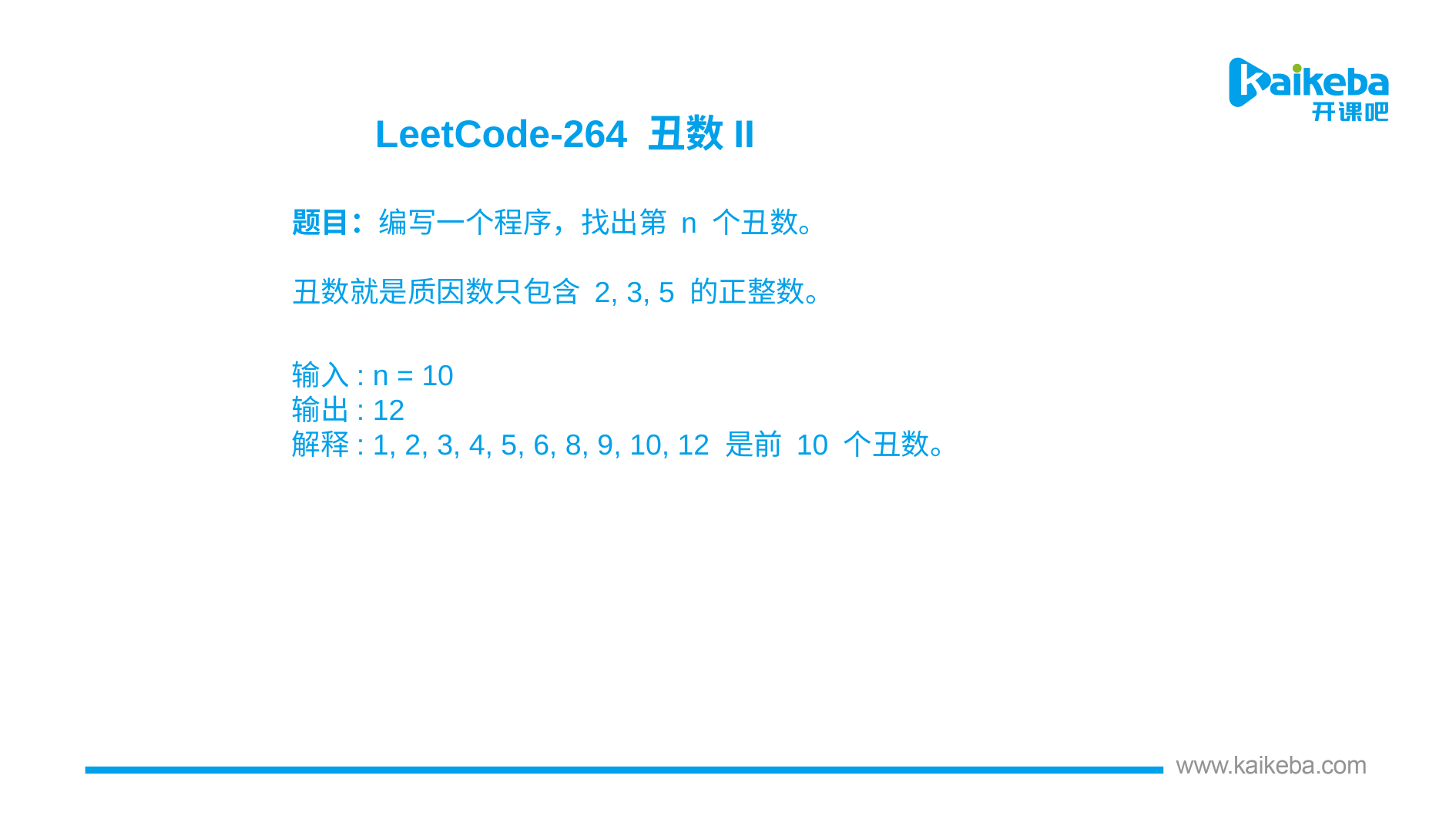

LeetCode-264 丑数II
题目：编写一个程序，找出第 n 个丑数。

丑数就是质因数只包含 2, 3, 5 的正整数。
输入: n = 10
输出: 12
解释: 1, 2, 3, 4, 5, 6, 8, 9, 10, 12 是前 10 个丑数。